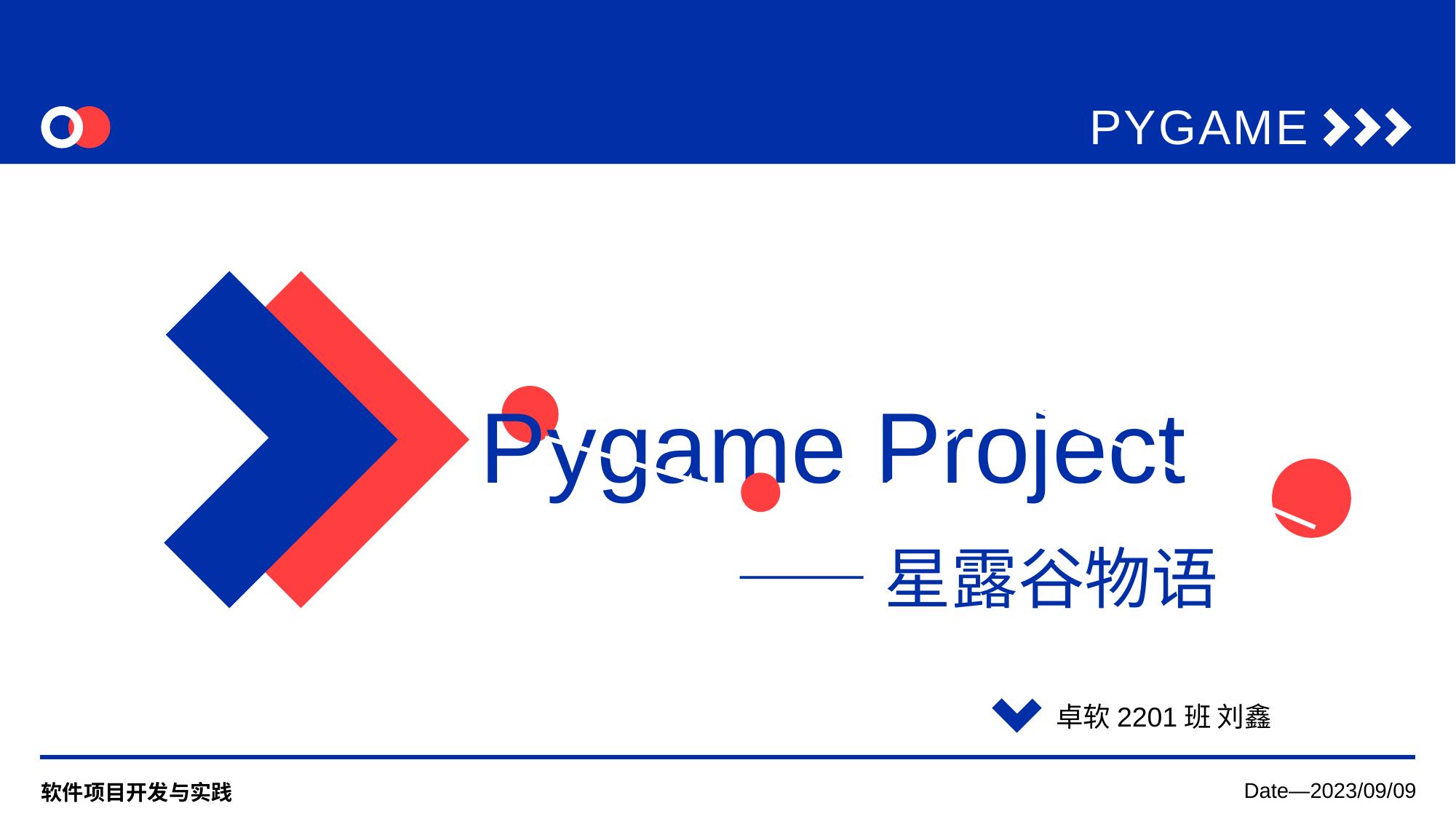

PYGAME

Pygame Project
——星露谷物语

卓软2201班 刘鑫

Date—2023/09/09
软件项目开发与实践